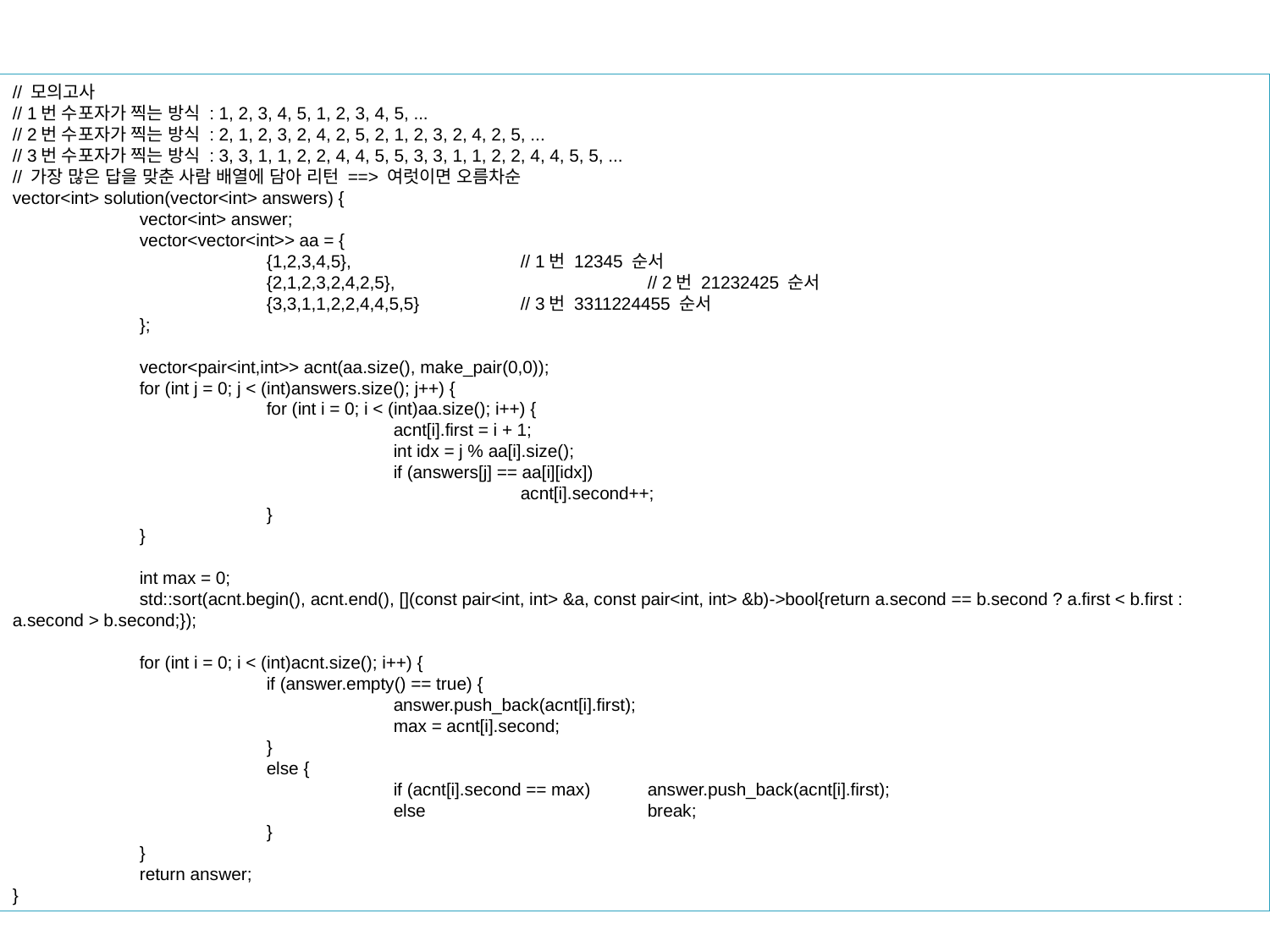

// 모의고사
// 1번 수포자가 찍는 방식 : 1, 2, 3, 4, 5, 1, 2, 3, 4, 5, ...
// 2번 수포자가 찍는 방식 : 2, 1, 2, 3, 2, 4, 2, 5, 2, 1, 2, 3, 2, 4, 2, 5, ...
// 3번 수포자가 찍는 방식 : 3, 3, 1, 1, 2, 2, 4, 4, 5, 5, 3, 3, 1, 1, 2, 2, 4, 4, 5, 5, ...
// 가장 많은 답을 맞춘 사람 배열에 담아 리턴 ==> 여럿이면 오름차순
vector<int> solution(vector<int> answers) {
	vector<int> answer;
	vector<vector<int>> aa = {
		{1,2,3,4,5},		// 1번 12345 순서
		{2,1,2,3,2,4,2,5},		// 2번 21232425 순서
		{3,3,1,1,2,2,4,4,5,5}	// 3번 3311224455 순서
	};

	vector<pair<int,int>> acnt(aa.size(), make_pair(0,0));
	for (int j = 0; j < (int)answers.size(); j++) {
		for (int i = 0; i < (int)aa.size(); i++) {
			acnt[i].first = i + 1;
			int idx = j % aa[i].size();
			if (answers[j] == aa[i][idx])
				acnt[i].second++;
		}
	}

	int max = 0;
	std::sort(acnt.begin(), acnt.end(), [](const pair<int, int> &a, const pair<int, int> &b)->bool{return a.second == b.second ? a.first < b.first : a.second > b.second;});

	for (int i = 0; i < (int)acnt.size(); i++) {
		if (answer.empty() == true) {
			answer.push_back(acnt[i].first);
			max = acnt[i].second;
		}
		else {
			if (acnt[i].second == max)  	answer.push_back(acnt[i].first);
			else        		break;
		}
	}
	return answer;
}